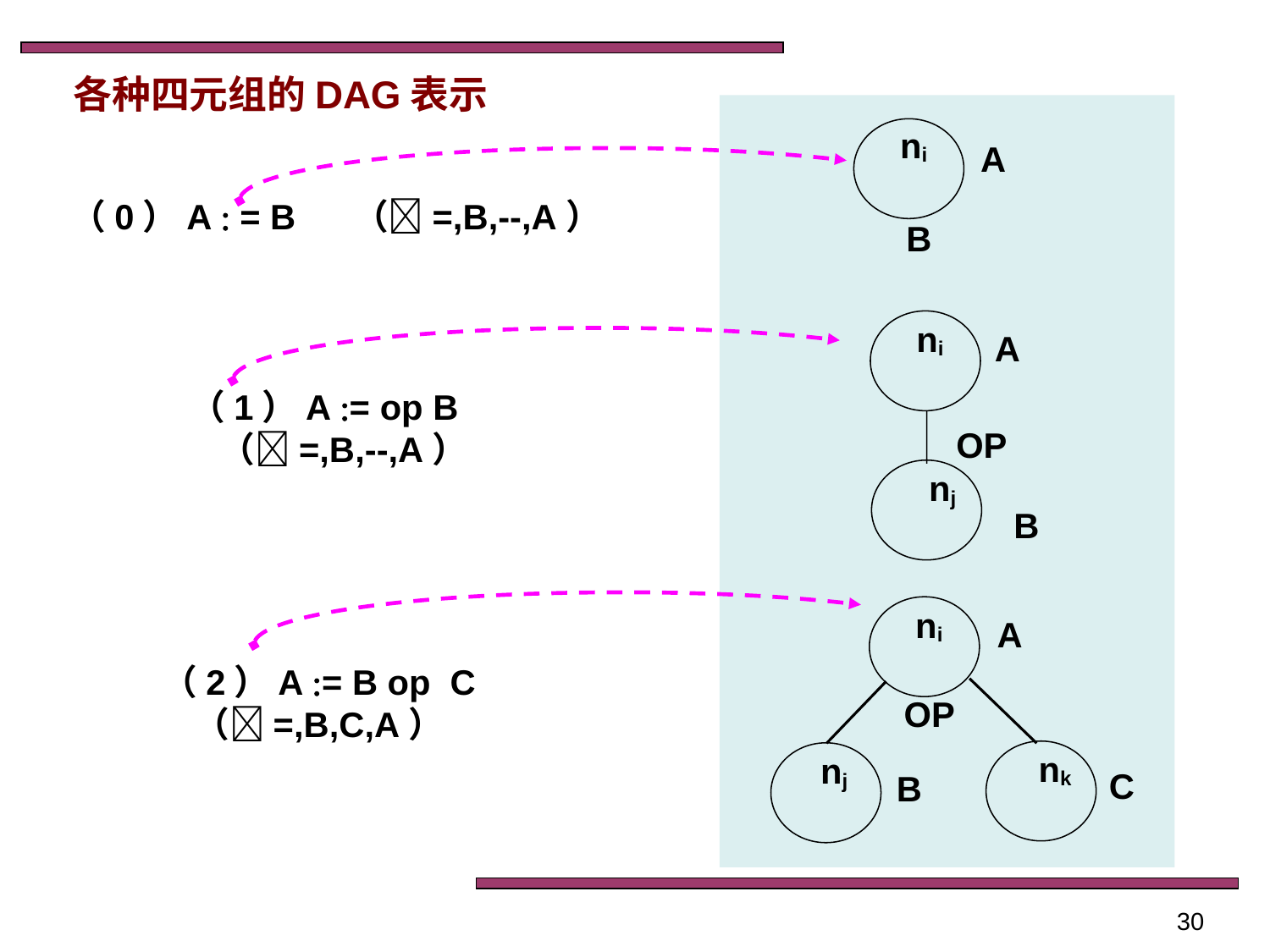

各种四元组的DAG表示

ni

A
B

ni
A

OP

nj

ni
A

OP

nk

nj
C
B

（0）A : = B     （:=,B,--,A）

（1）A := op B     （:=,B,--,A）
B

（2）A := B op  C （:=,B,C,A）
30